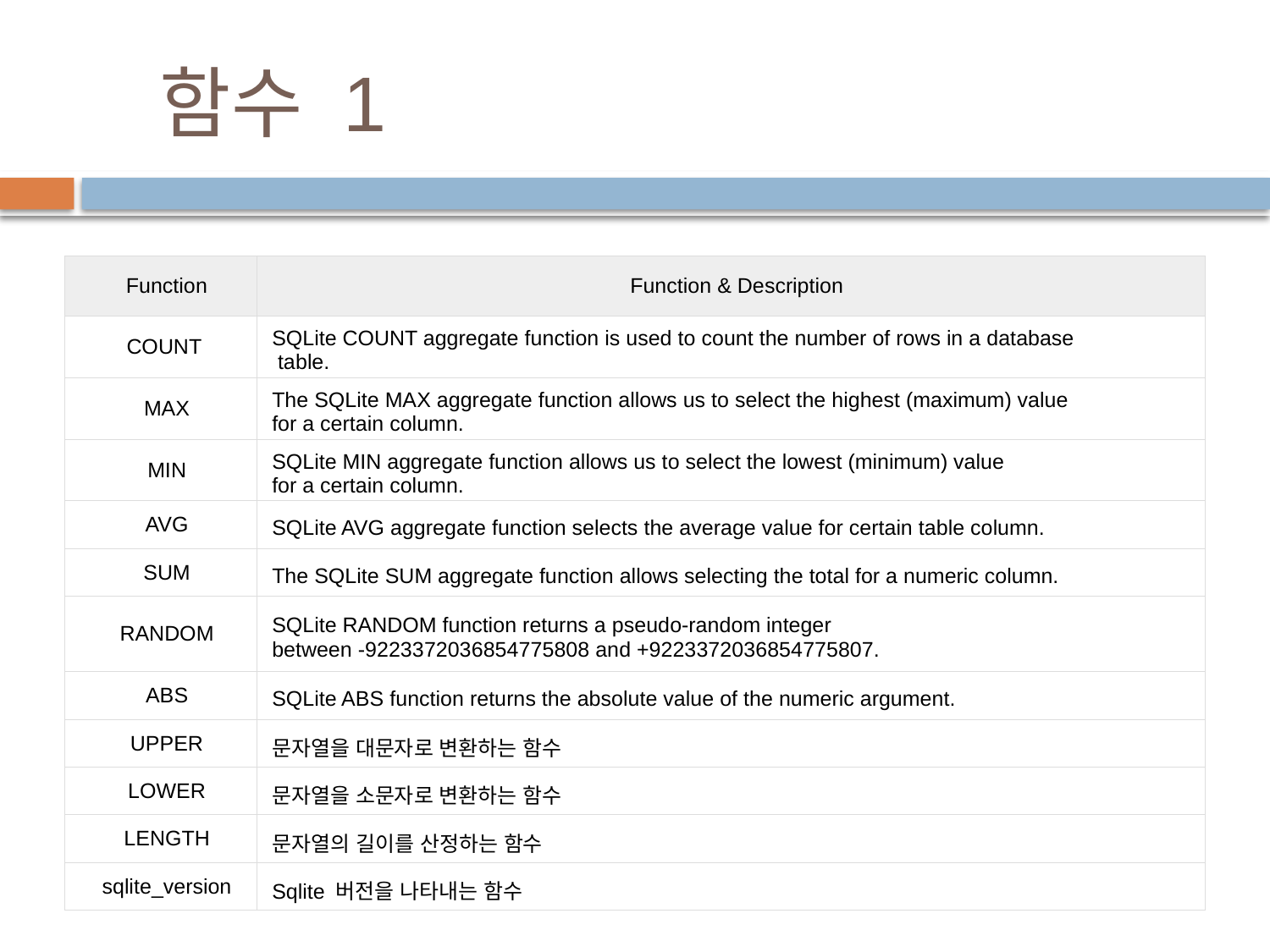

# 함수 1
| Function | Function & Description |
| --- | --- |
| COUNT | SQLite COUNT aggregate function is used to count the number of rows in a database table. |
| MAX | The SQLite MAX aggregate function allows us to select the highest (maximum) value for a certain column. |
| MIN | SQLite MIN aggregate function allows us to select the lowest (minimum) value for a certain column. |
| AVG | SQLite AVG aggregate function selects the average value for certain table column. |
| SUM | The SQLite SUM aggregate function allows selecting the total for a numeric column. |
| RANDOM | SQLite RANDOM function returns a pseudo-random integer between -9223372036854775808 and +9223372036854775807. |
| ABS | SQLite ABS function returns the absolute value of the numeric argument. |
| UPPER | 문자열을 대문자로 변환하는 함수 |
| LOWER | 문자열을 소문자로 변환하는 함수 |
| LENGTH | 문자열의 길이를 산정하는 함수 |
| sqlite\_version | Sqlite 버전을 나타내는 함수 |